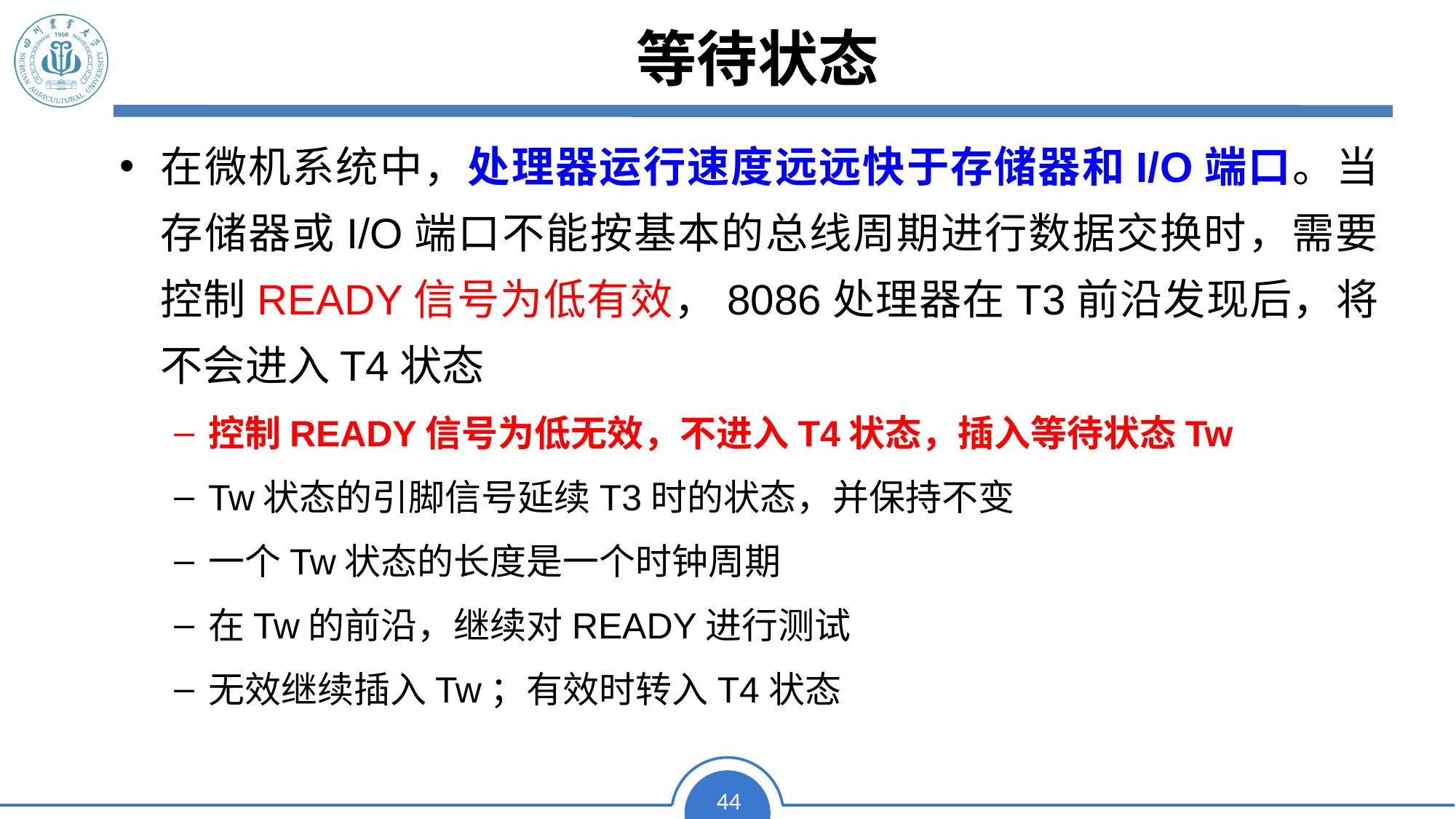

# 等待状态
等待状态
在微机系统中，处理器运行速度远远快于存储器和I/O端口。当存储器或I/O端口不能按基本的总线周期进行数据交换时，需要控制READY信号为低有效，8086处理器在T3前沿发现后，将不会进入T4状态
控制READY信号为低无效，不进入T4状态，插入等待状态Tw
Tw状态的引脚信号延续T3时的状态，并保持不变
一个Tw状态的长度是一个时钟周期
在Tw的前沿，继续对READY进行测试
无效继续插入Tw；有效时转入T4状态